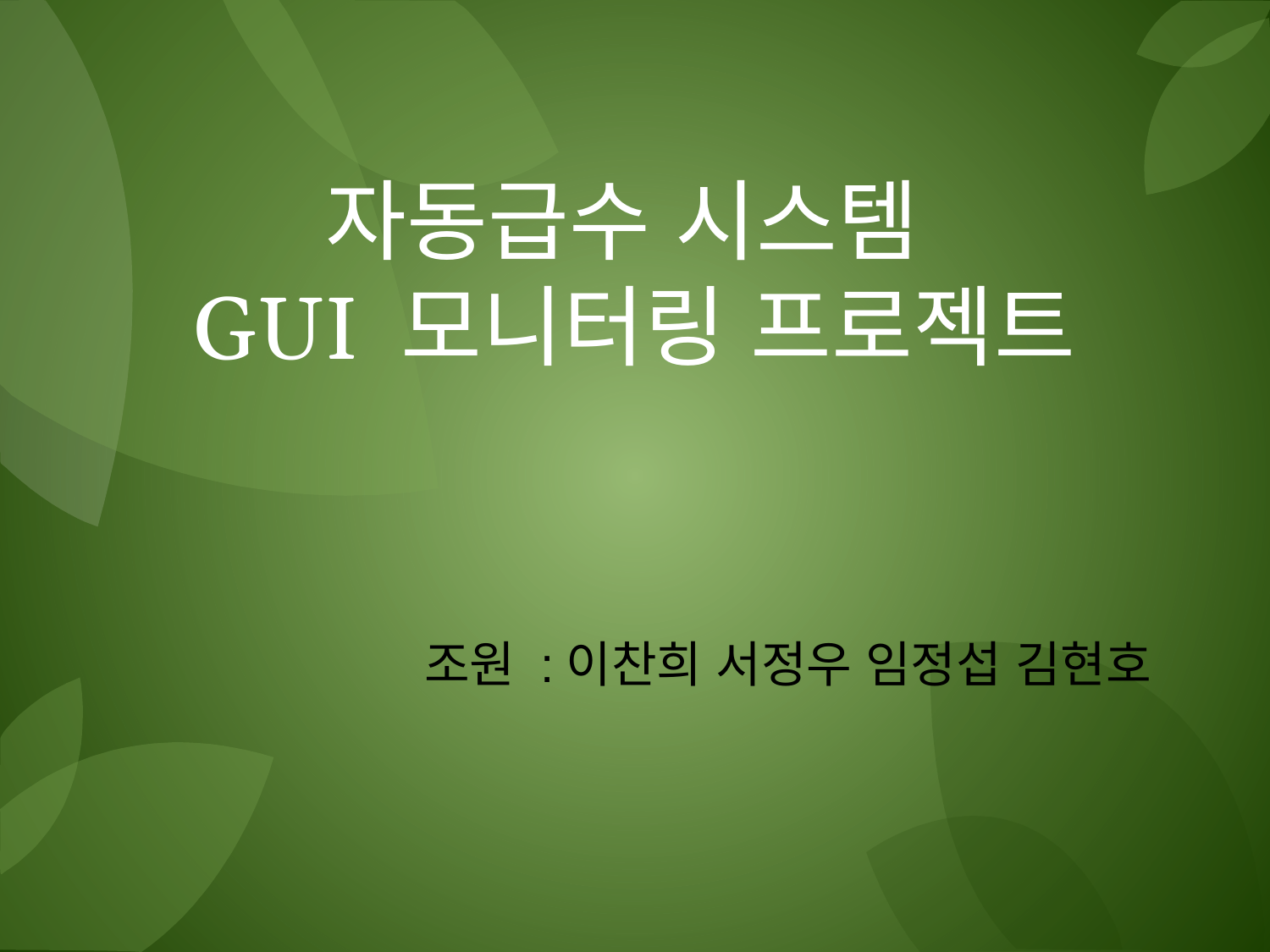

# 자동급수 시스템 GUI 모니터링 프로젝트
조원 :이찬희 서정우 임정섭 김현호